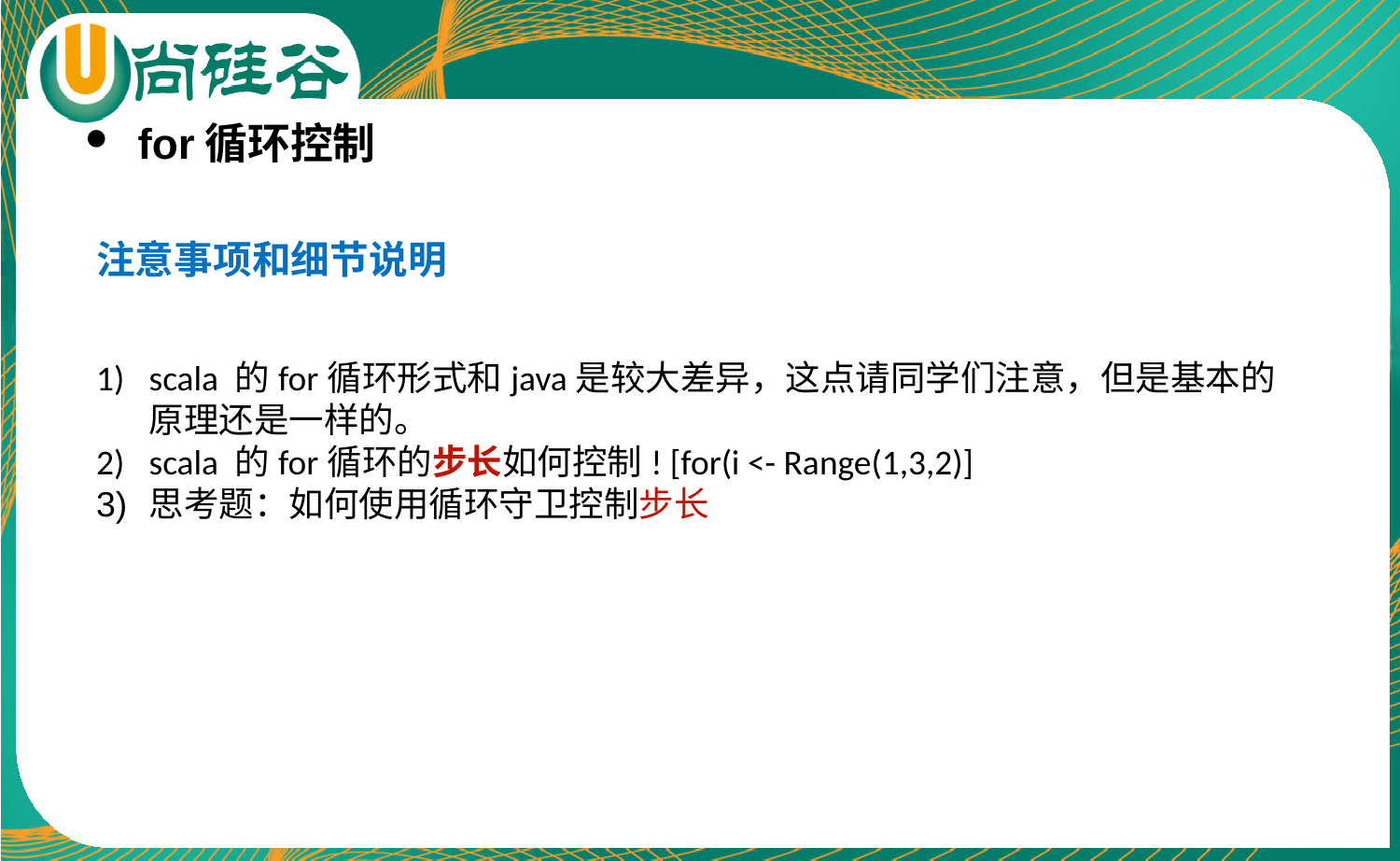

for循环控制

注意事项和细节说明

scala 的for循环形式和java是较大差异，这点请同学们注意，但是基本的原理还是一样的。
scala 的for循环的步长如何控制! [for(i <- Range(1,3,2)]
思考题：如何使用循环守卫控制步长